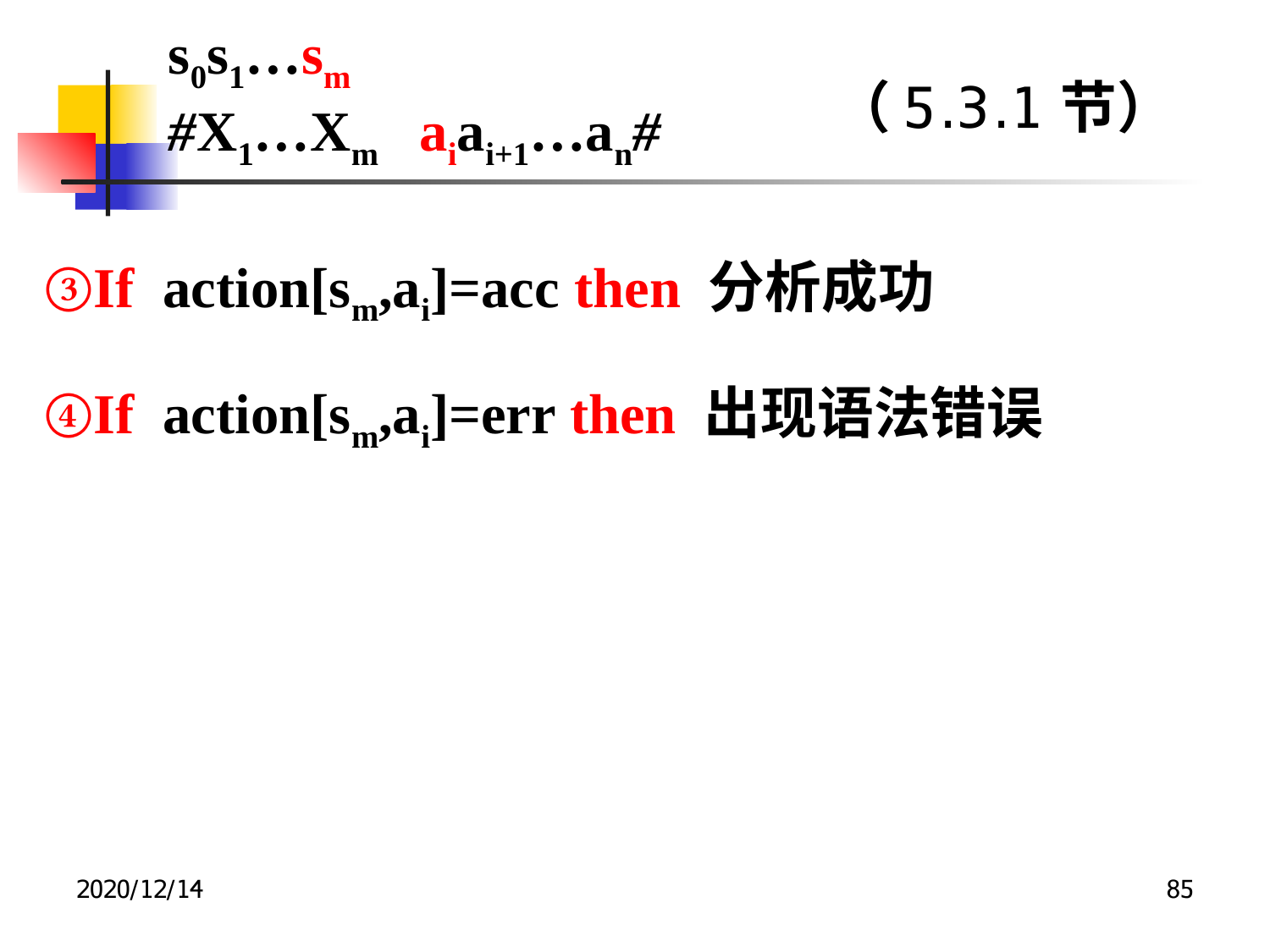

s0s1…sm
#X1…Xm     aiai+1…an#
（5.3.1节）
③If  action[sm,ai]=acc then 分析成功
④If  action[sm,ai]=err then 出现语法错误
2020/12/14
85